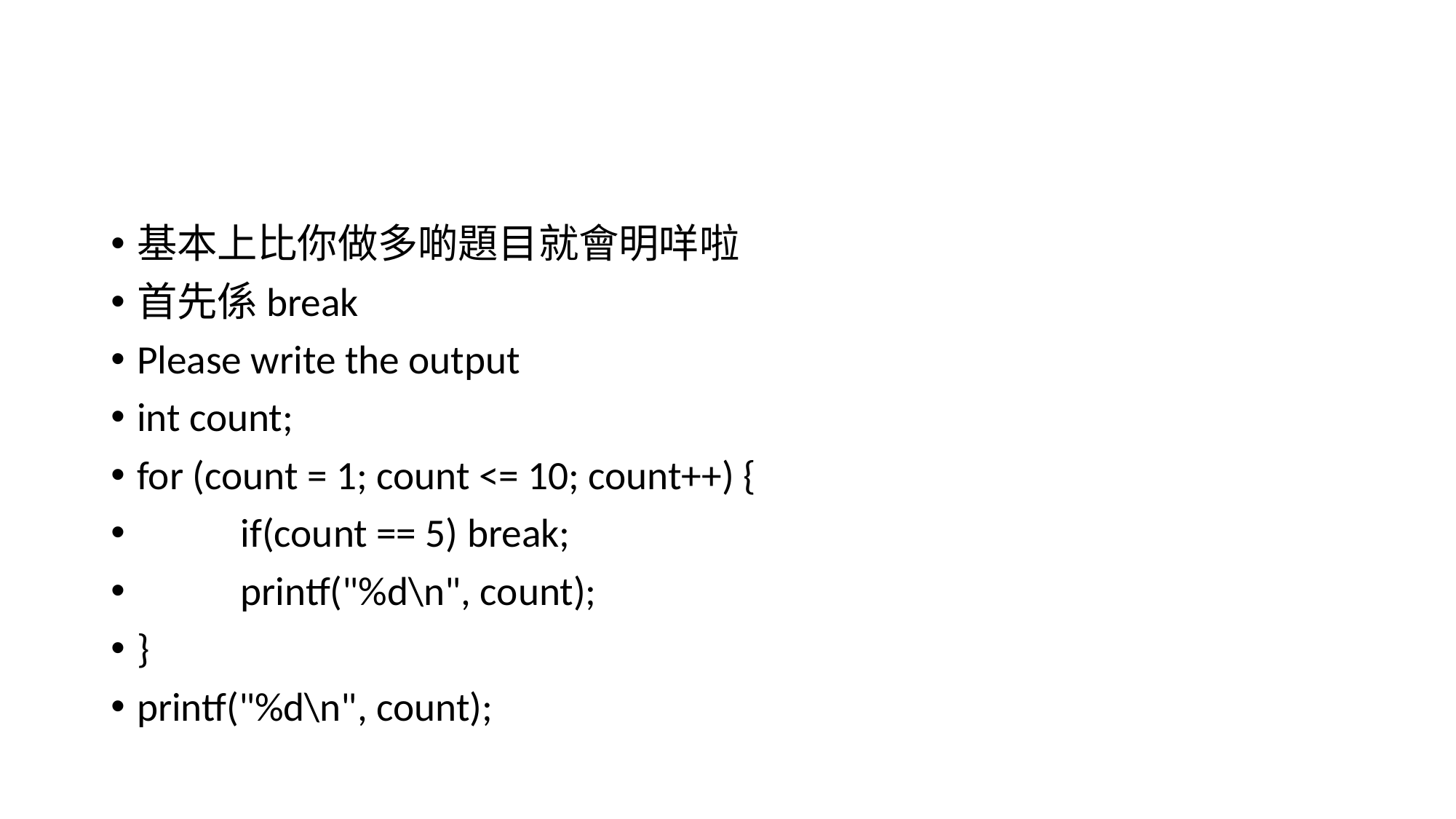

#
基本上比你做多啲題目就會明咩啦
首先係break
Please write the output
int count;
for (count = 1; count <= 10; count++) {
	if(count == 5) break;
	printf("%d\n", count);
}
printf("%d\n", count);